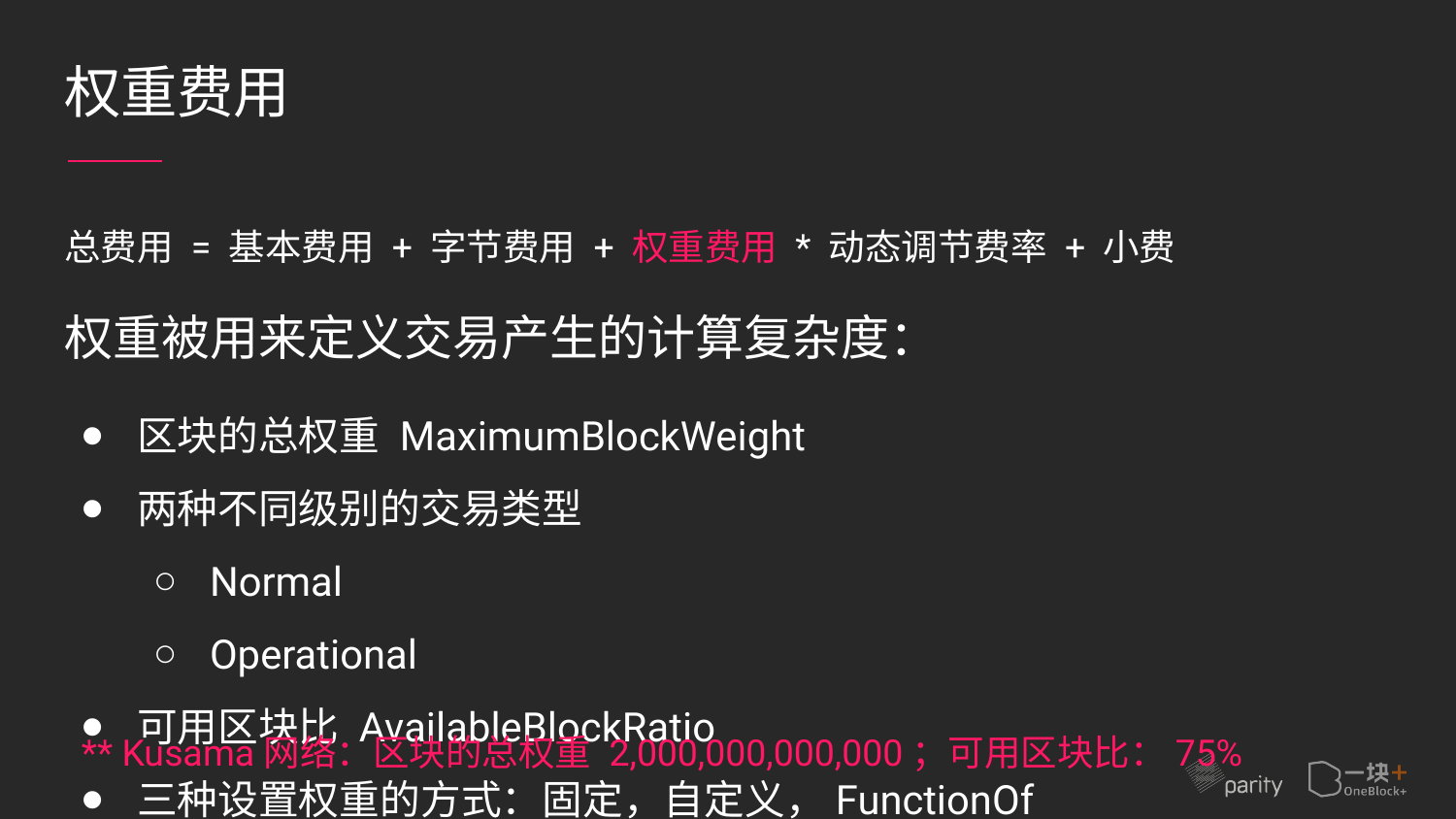

# 权重费用
总费用 = 基本费用 + 字节费用 + 权重费用 * 动态调节费率 + 小费
权重被用来定义交易产生的计算复杂度：
区块的总权重 MaximumBlockWeight
两种不同级别的交易类型
Normal
Operational
可用区块比 AvailableBlockRatio
三种设置权重的方式：固定，自定义，FunctionOf
** Kusama网络：区块的总权重 2,000,000,000,000；可用区块比：75%